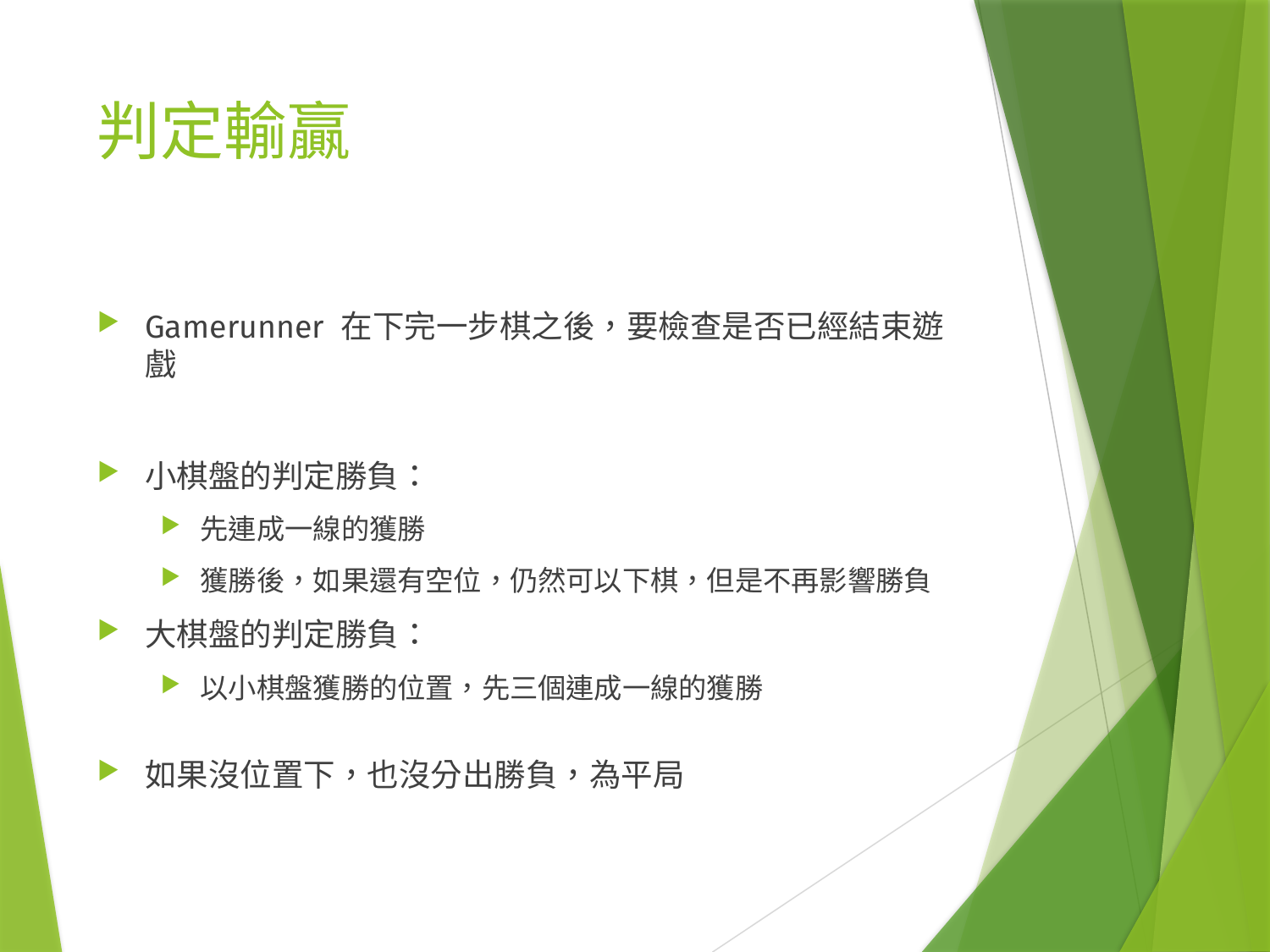

# 判定輸贏
Gamerunner 在下完一步棋之後，要檢查是否已經結束遊戲

小棋盤的判定勝負：
先連成一線的獲勝
獲勝後，如果還有空位，仍然可以下棋，但是不再影響勝負
大棋盤的判定勝負：
以小棋盤獲勝的位置，先三個連成一線的獲勝
如果沒位置下，也沒分出勝負，為平局